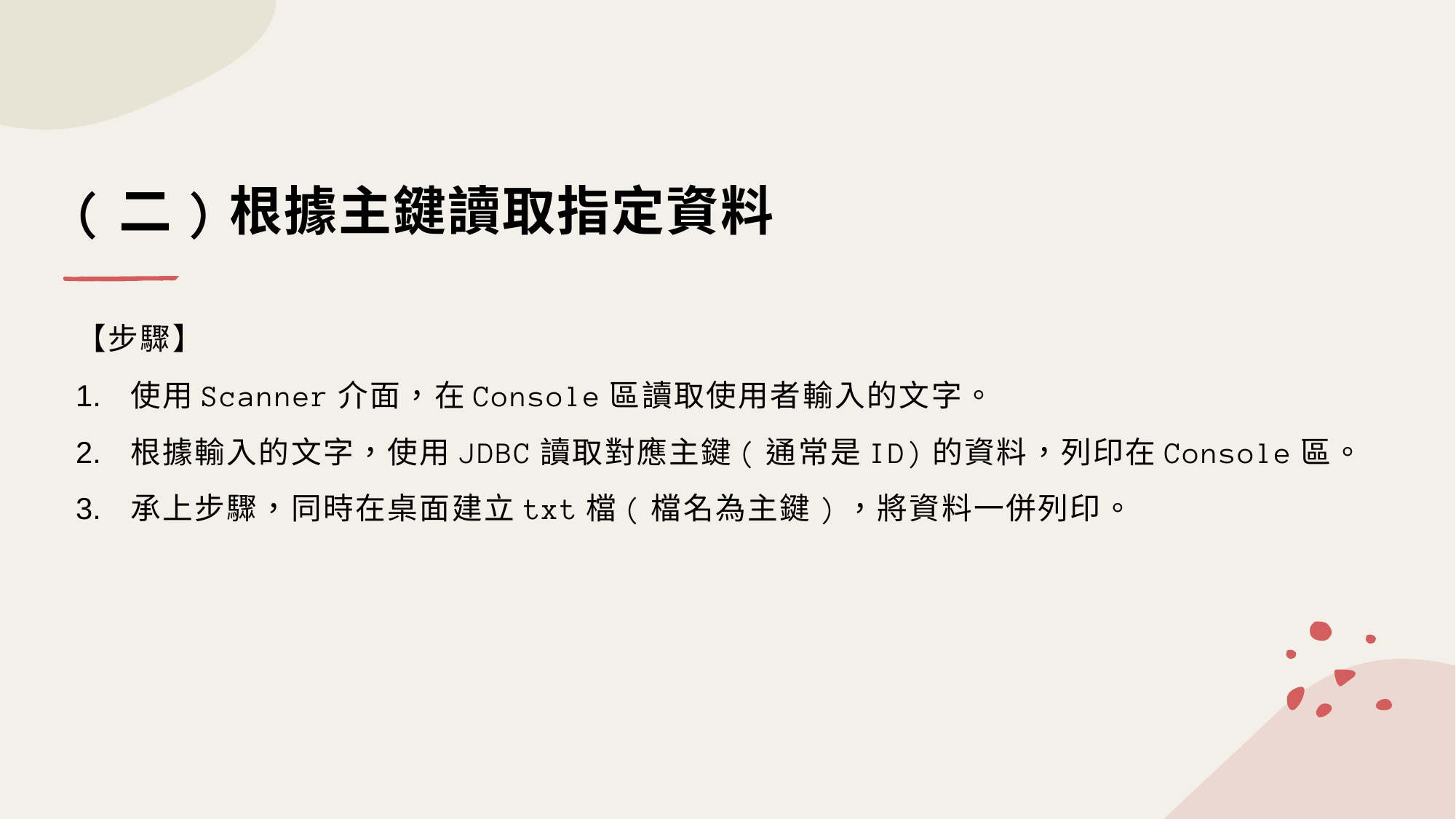

# (二)根據主鍵讀取指定資料
【步驟】
使用Scanner介面，在Console區讀取使用者輸入的文字。
根據輸入的文字，使用JDBC讀取對應主鍵(通常是ID)的資料，列印在Console區。
承上步驟，同時在桌面建立txt檔(檔名為主鍵)，將資料一併列印。